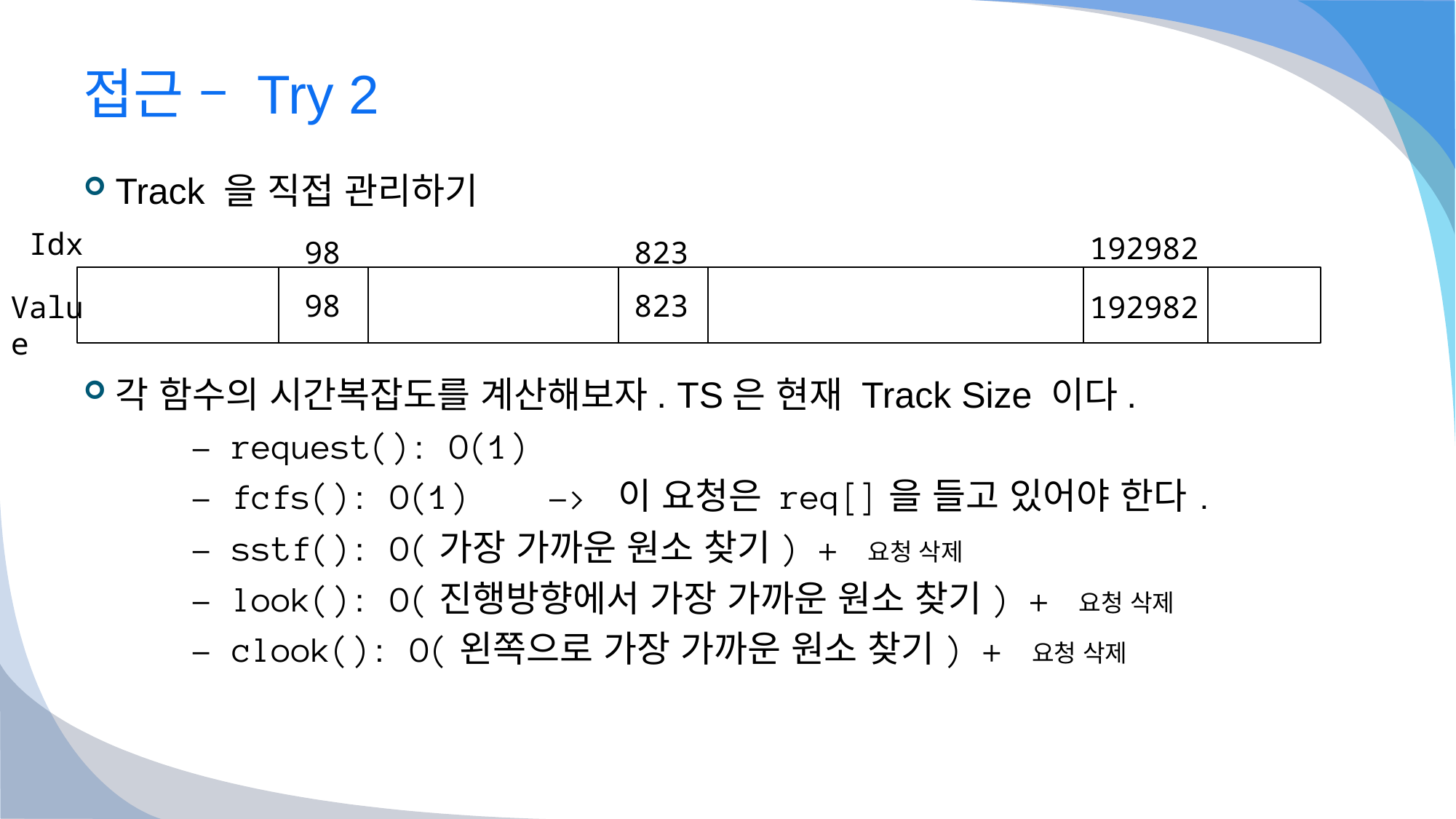

# 접근 – Try 2
Track 을 직접 관리하기

각 함수의 시간복잡도를 계산해보자. TS은 현재 Track Size 이다.
	- request(): O(1)
	- fcfs(): O(1)    -> 이 요청은 req[]을 들고 있어야 한다.
	- sstf(): O(가장 가까운 원소 찾기) + 요청 삭제
	- look(): O(진행방향에서 가장 가까운 원소 찾기) + 요청 삭제
	- clook(): O(왼쪽으로 가장 가까운 원소 찾기) + 요청 삭제
Idx
192982
98
823

98
823
Value
192982